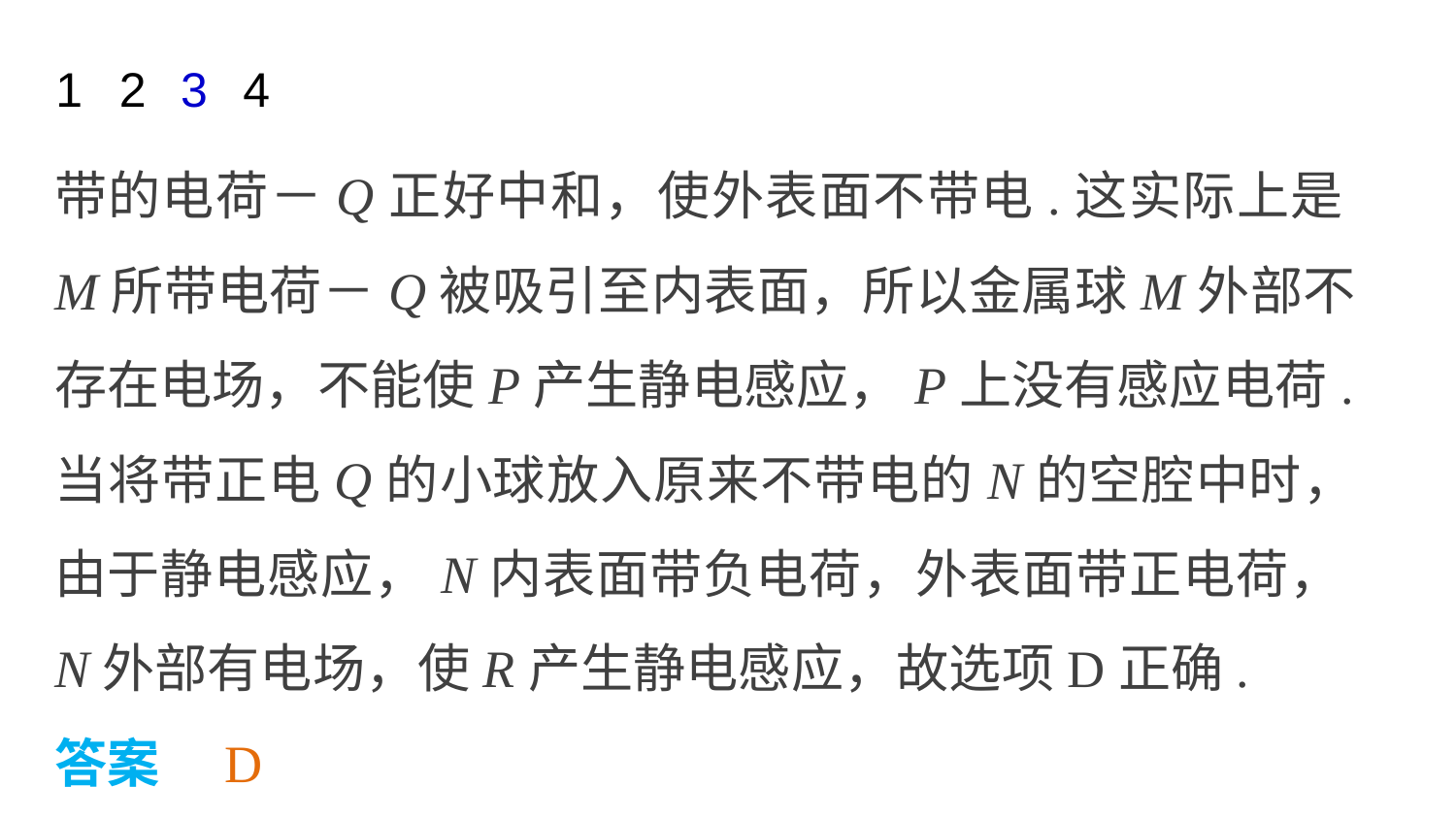

1
2
3
4
带的电荷－Q正好中和，使外表面不带电.这实际上是M所带电荷－Q被吸引至内表面，所以金属球M外部不存在电场，不能使P产生静电感应，P上没有感应电荷.当将带正电Q的小球放入原来不带电的N的空腔中时，由于静电感应，N内表面带负电荷，外表面带正电荷，N外部有电场，使R产生静电感应，故选项D正确.
答案　D